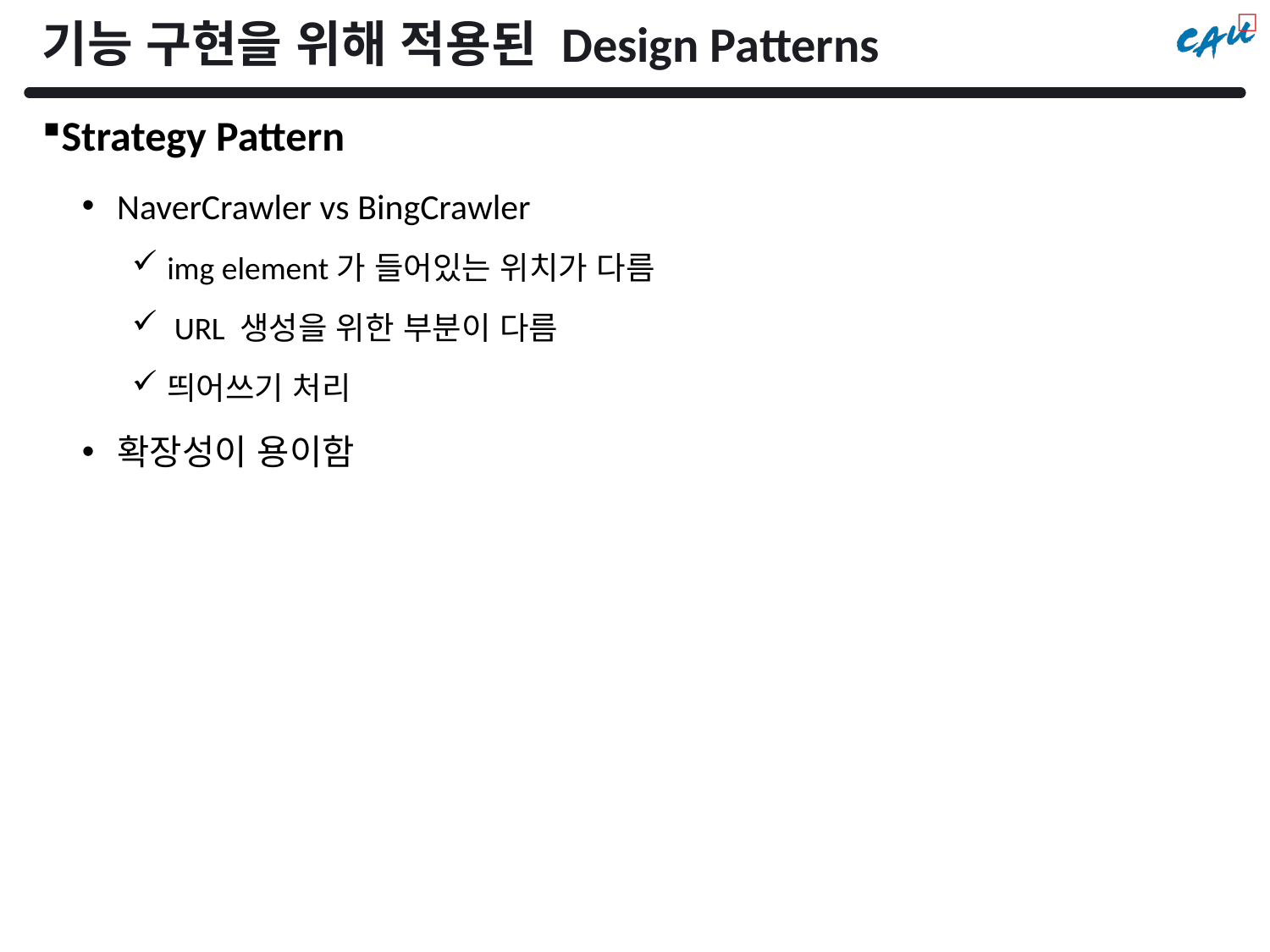

# 기능 구현을 위해 적용된 Design Patterns
Strategy Pattern
NaverCrawler vs BingCrawler
img element가 들어있는 위치가 다름
 URL 생성을 위한 부분이 다름
띄어쓰기 처리
확장성이 용이함